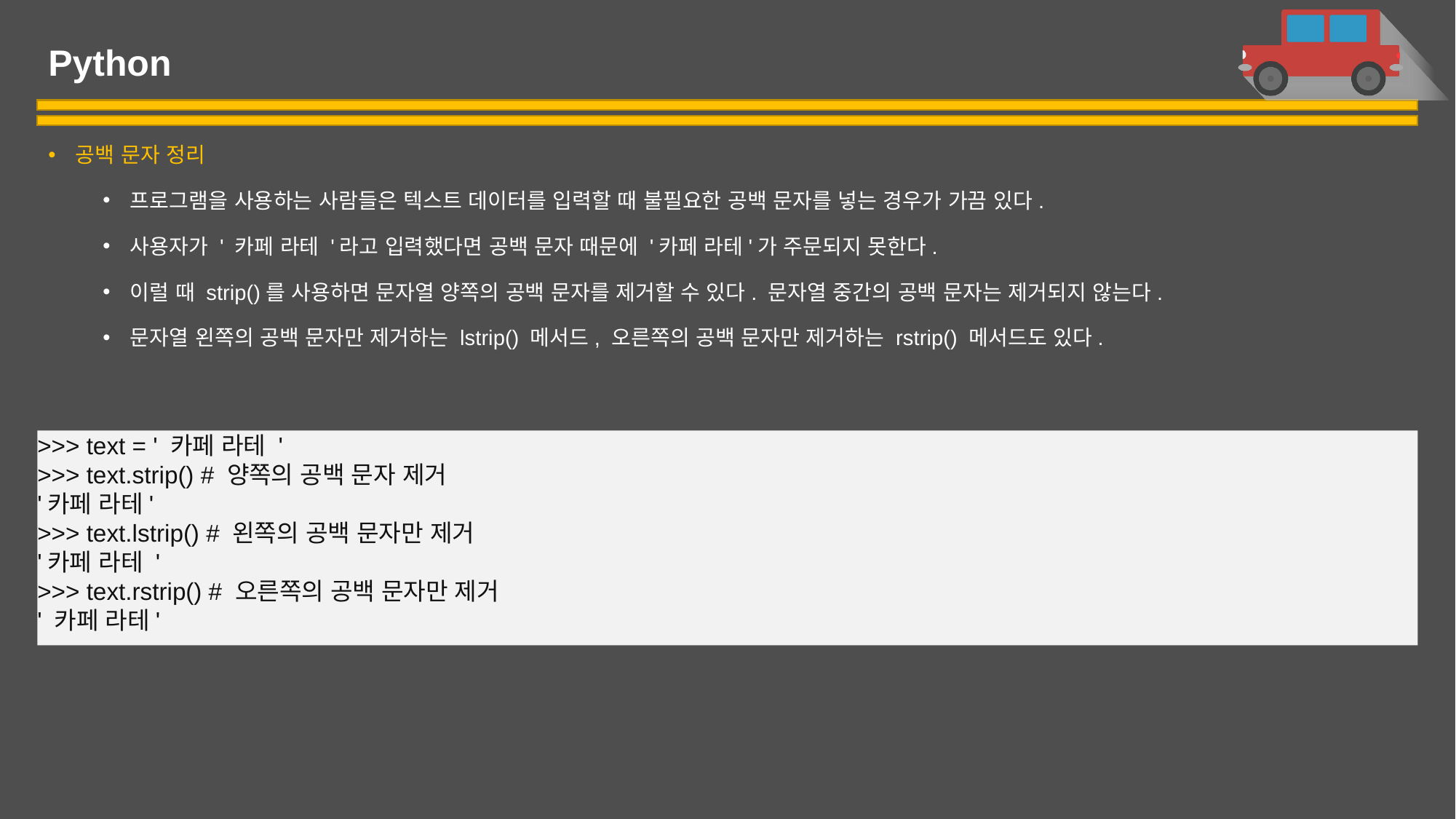

# Python
공백 문자 정리
프로그램을 사용하는 사람들은 텍스트 데이터를 입력할 때 불필요한 공백 문자를 넣는 경우가 가끔 있다.
사용자가 ' 카페 라테 '라고 입력했다면 공백 문자 때문에 '카페 라테'가 주문되지 못한다.
이럴 때 strip()를 사용하면 문자열 양쪽의 공백 문자를 제거할 수 있다. 문자열 중간의 공백 문자는 제거되지 않는다.
문자열 왼쪽의 공백 문자만 제거하는 lstrip() 메서드, 오른쪽의 공백 문자만 제거하는 rstrip() 메서드도 있다.
>>> text = ' 카페 라테 '
>>> text.strip() # 양쪽의 공백 문자 제거
'카페 라테'
>>> text.lstrip() # 왼쪽의 공백 문자만 제거
'카페 라테 '
>>> text.rstrip() # 오른쪽의 공백 문자만 제거
' 카페 라테'